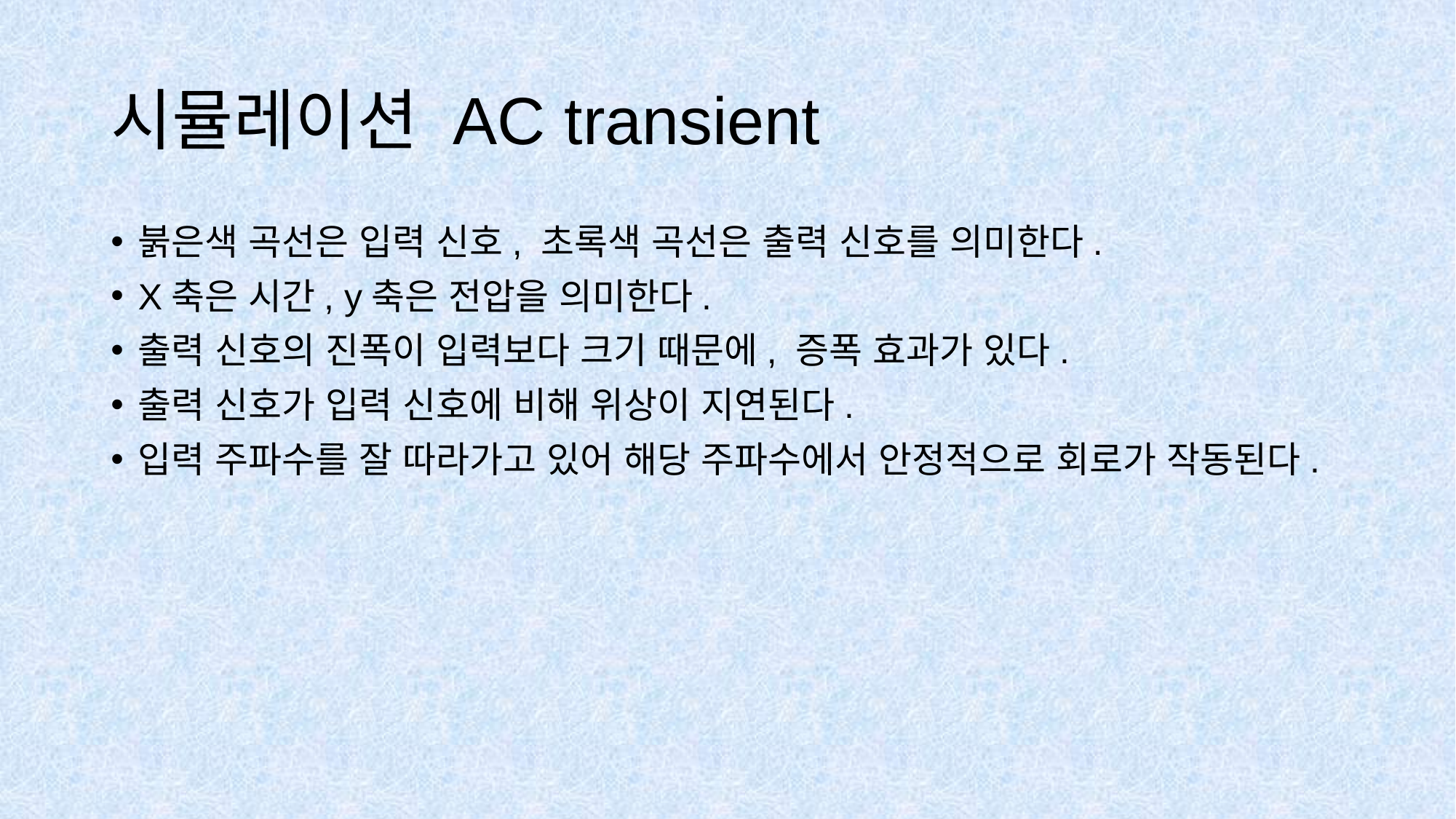

# 시뮬레이션 AC transient
붉은색 곡선은 입력 신호, 초록색 곡선은 출력 신호를 의미한다.
X축은 시간, y축은 전압을 의미한다.
출력 신호의 진폭이 입력보다 크기 때문에, 증폭 효과가 있다.
출력 신호가 입력 신호에 비해 위상이 지연된다.
입력 주파수를 잘 따라가고 있어 해당 주파수에서 안정적으로 회로가 작동된다.